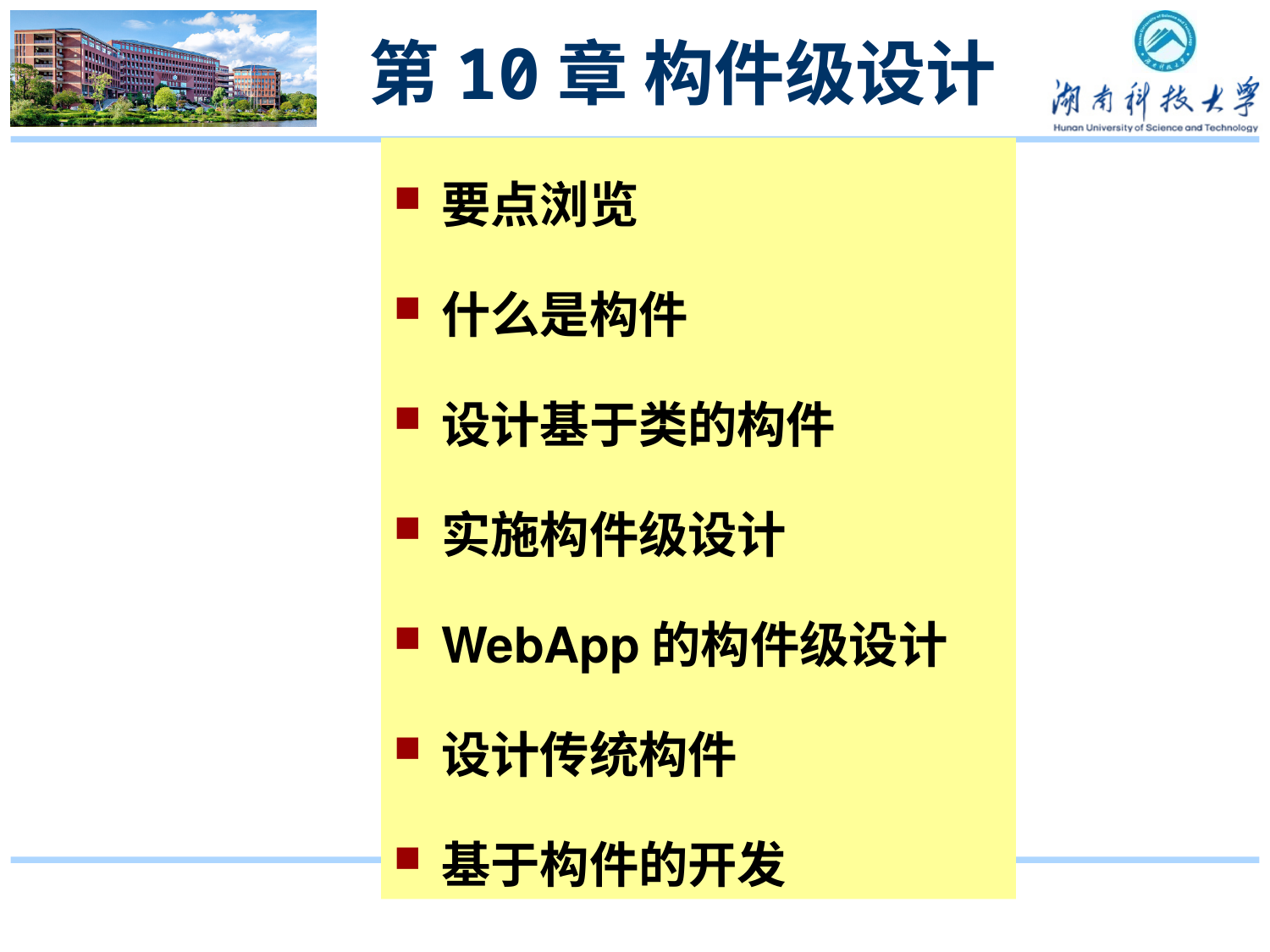

第10章 构件级设计
要点浏览
什么是构件
设计基于类的构件
实施构件级设计
WebApp的构件级设计
设计传统构件
基于构件的开发
1